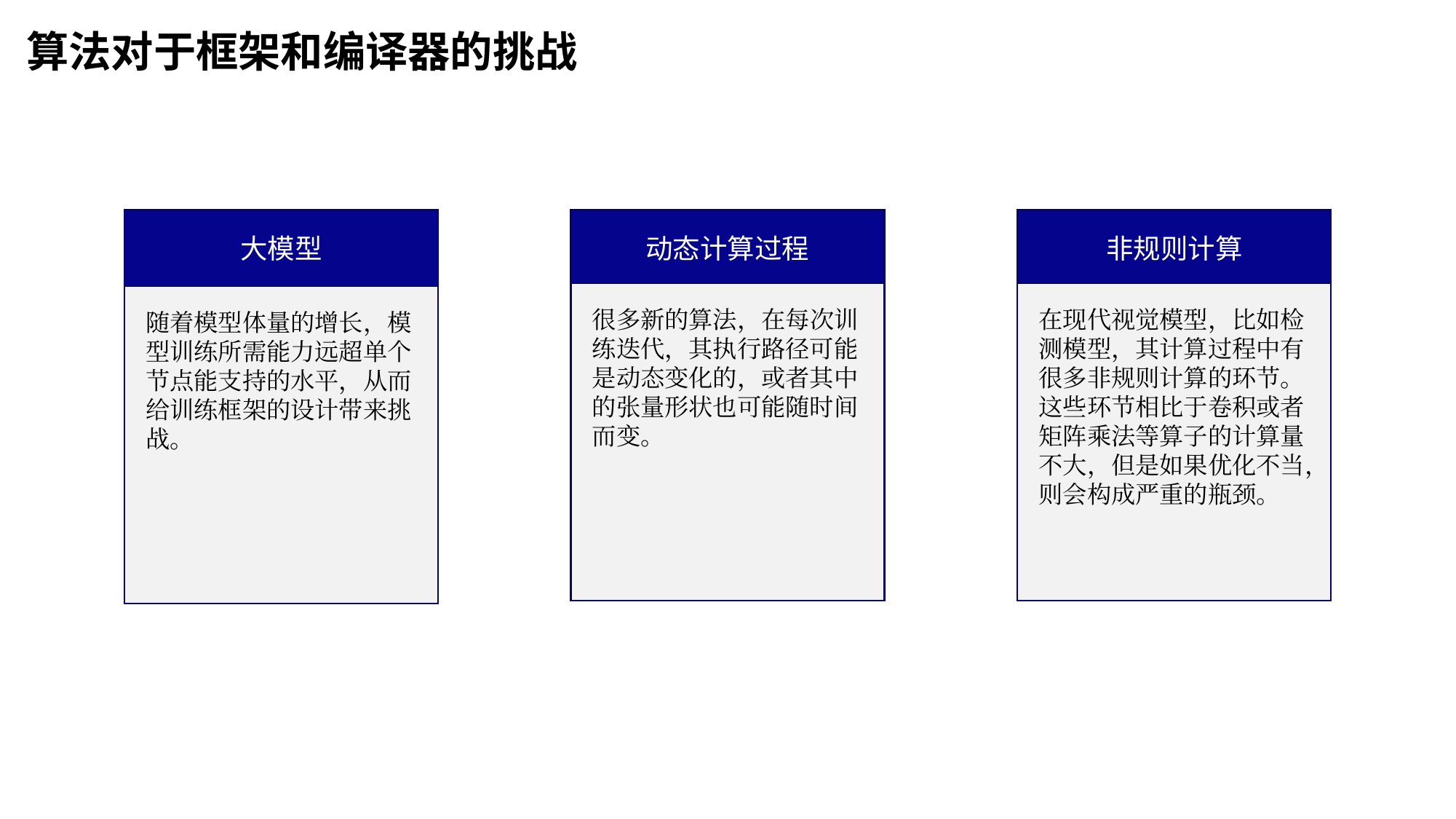

# 算法对于框架和编译器的挑战
非规则计算
动态计算过程
大模型
很多新的算法，在每次训练迭代，其执行路径可能是动态变化的，或者其中的张量形状也可能随时间而变。
在现代视觉模型，比如检测模型，其计算过程中有很多非规则计算的环节。这些环节相比于卷积或者矩阵乘法等算子的计算量不大，但是如果优化不当，则会构成严重的瓶颈。
随着模型体量的增长，模型训练所需能力远超单个节点能支持的水平，从而给训练框架的设计带来挑战。